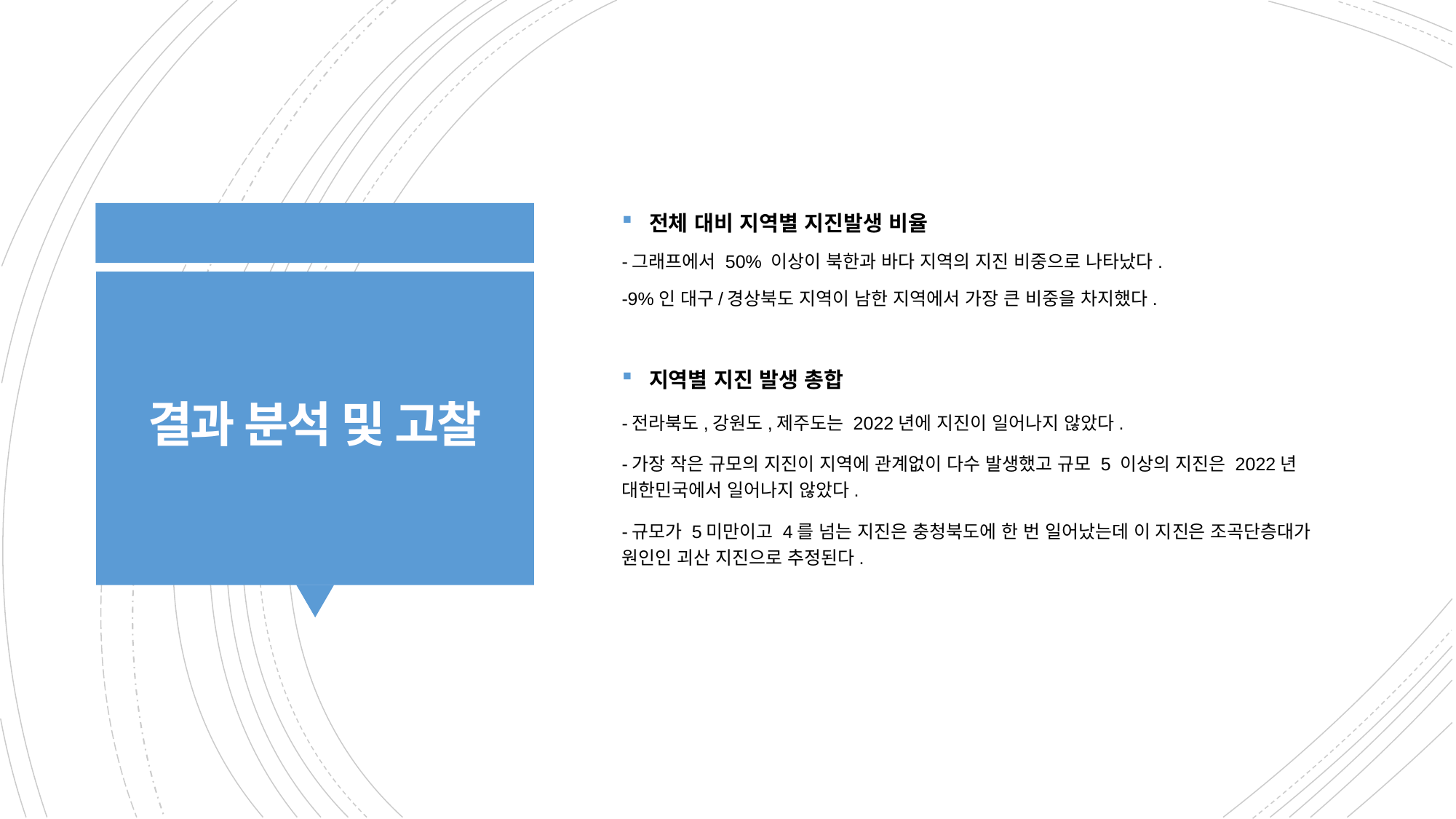

전체 대비 지역별 지진발생 비율
-그래프에서 50% 이상이 북한과 바다 지역의 지진 비중으로 나타났다.
-9%인 대구/경상북도 지역이 남한 지역에서 가장 큰 비중을 차지했다.

지역별 지진 발생 총합
-전라북도,강원도,제주도는 2022년에 지진이 일어나지 않았다.
-가장 작은 규모의 지진이 지역에 관계없이 다수 발생했고 규모 5 이상의 지진은 2022년 대한민국에서 일어나지 않았다.
-규모가 5미만이고 4를 넘는 지진은 충청북도에 한 번 일어났는데 이 지진은 조곡단층대가 원인인 괴산 지진으로 추정된다.

# 결과 분석 및 고찰